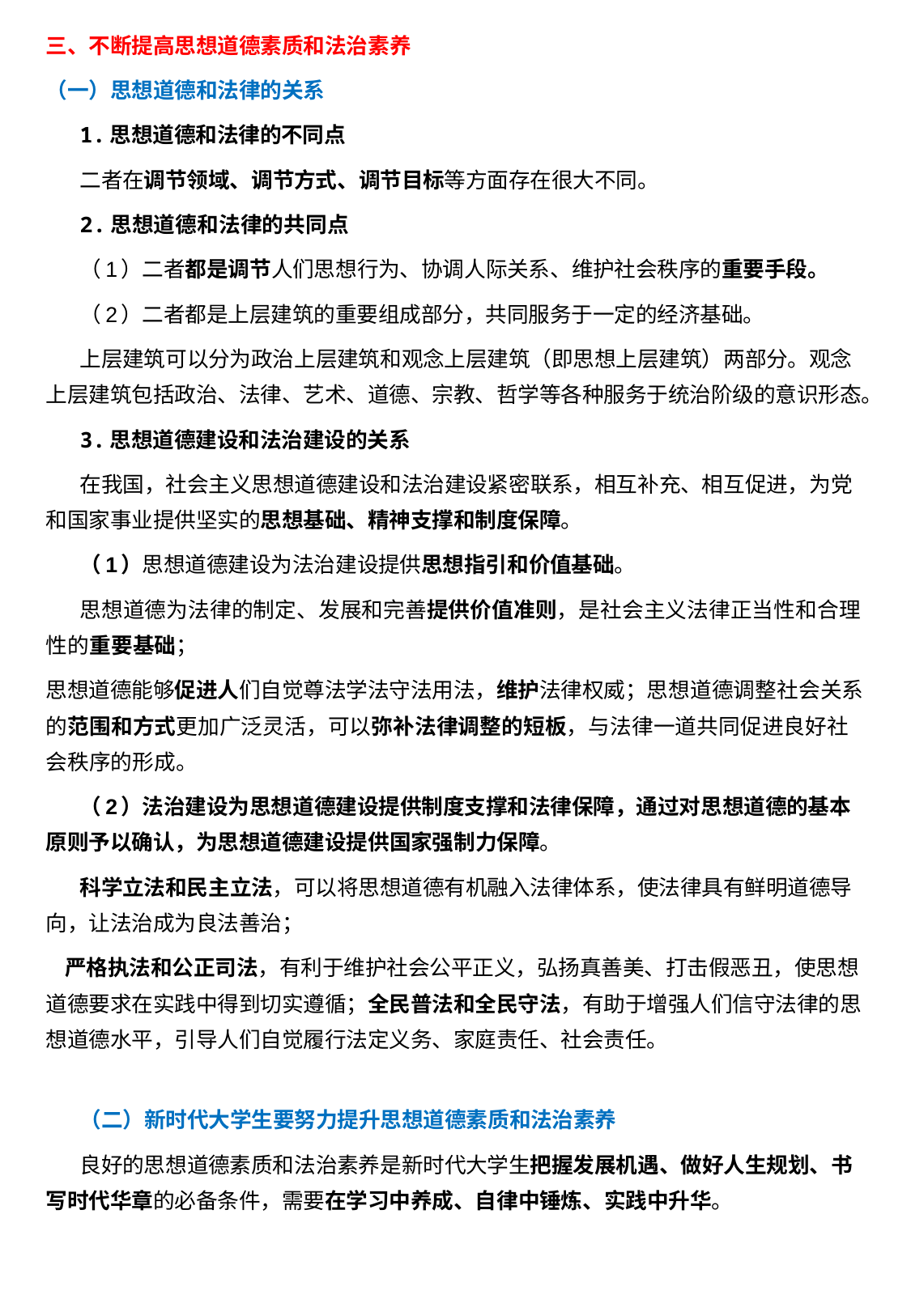

三、不断提高思想道德素质和法治素养
（一）思想道德和法律的关系
1.思想道德和法律的不同点
二者在调节领域、调节方式、调节目标等方面存在很大不同。
2.思想道德和法律的共同点
（1）二者都是调节人们思想行为、协调人际关系、维护社会秩序的重要手段。
（2）二者都是上层建筑的重要组成部分，共同服务于一定的经济基础。
上层建筑可以分为政治上层建筑和观念上层建筑（即思想上层建筑）两部分。观念上层建筑包括政治、法律、艺术、道德、宗教、哲学等各种服务于统治阶级的意识形态。
3.思想道德建设和法治建设的关系
在我国，社会主义思想道德建设和法治建设紧密联系，相互补充、相互促进，为党和国家事业提供坚实的思想基础、精神支撑和制度保障。
（1）思想道德建设为法治建设提供思想指引和价值基础。
思想道德为法律的制定、发展和完善提供价值准则，是社会主义法律正当性和合理性的重要基础；
思想道德能够促进人们自觉尊法学法守法用法，维护法律权威；思想道德调整社会关系的范围和方式更加广泛灵活，可以弥补法律调整的短板，与法律一道共同促进良好社会秩序的形成。
（2）法治建设为思想道德建设提供制度支撑和法律保障，通过对思想道德的基本原则予以确认，为思想道德建设提供国家强制力保障。
科学立法和民主立法，可以将思想道德有机融入法律体系，使法律具有鲜明道德导向，让法治成为良法善治；
   严格执法和公正司法，有利于维护社会公平正义，弘扬真善美、打击假恶丑，使思想道德要求在实践中得到切实遵循；全民普法和全民守法，有助于增强人们信守法律的思想道德水平，引导人们自觉履行法定义务、家庭责任、社会责任。
（二）新时代大学生要努力提升思想道德素质和法治素养
良好的思想道德素质和法治素养是新时代大学生把握发展机遇、做好人生规划、书写时代华章的必备条件，需要在学习中养成、自律中锤炼、实践中升华。